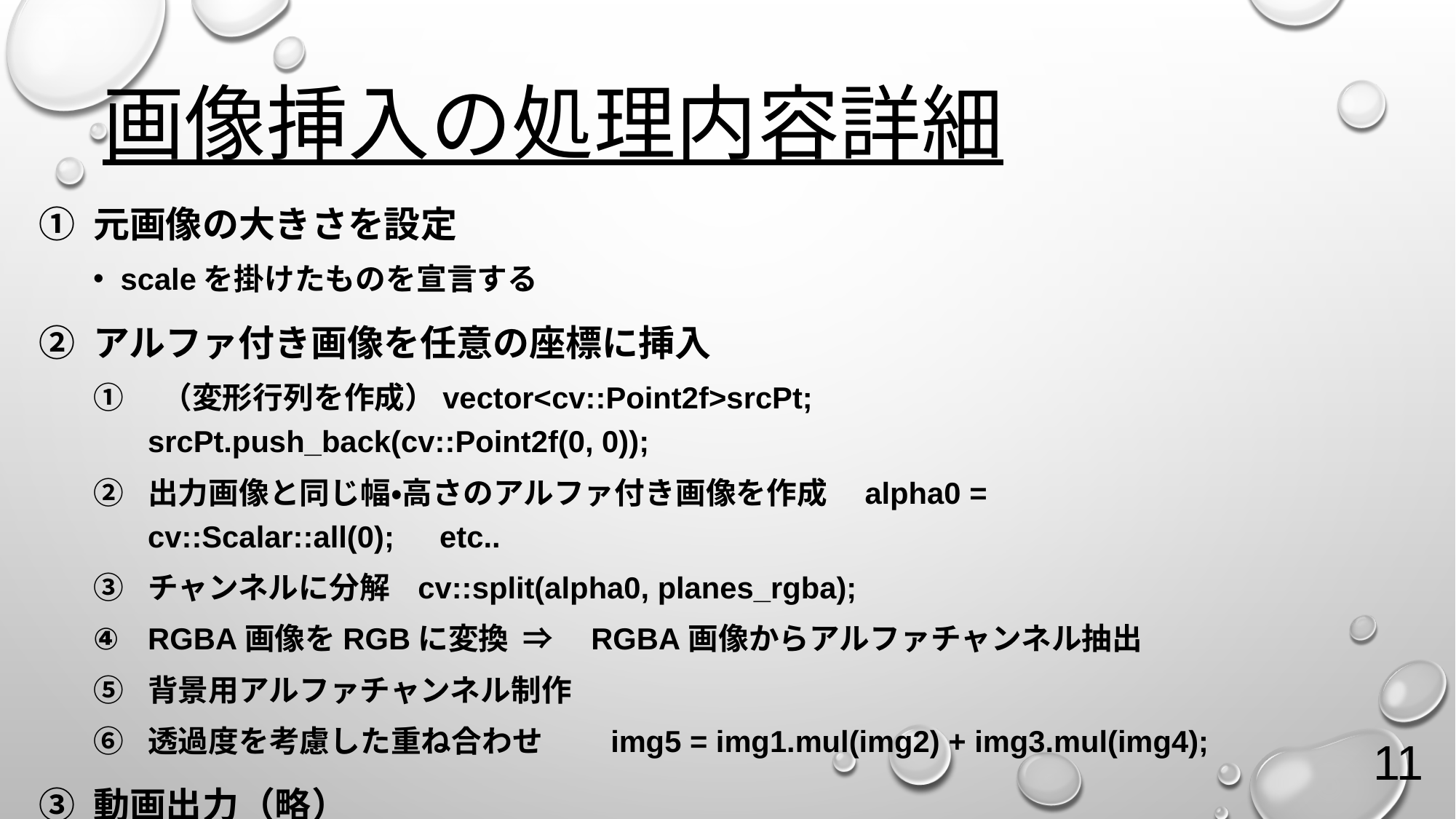

# 画像挿入の処理内容詳細
元画像の大きさを設定
scaleを掛けたものを宣言する
アルファ付き画像を任意の座標に挿入
 （変形行列を作成）vector<cv::Point2f>srcPt;　srcPt.push_back(cv::Point2f(0, 0));
出力画像と同じ幅・高さのアルファ付き画像を作成　alpha0 = cv::Scalar::all(0);　etc..
チャンネルに分解   cv::split(alpha0, planes_rgba);
RGBA画像をRGBに変換  ⇒　RGBA画像からアルファチャンネル抽出
背景用アルファチャンネル制作
透過度を考慮した重ね合わせ　　img5 = img1.mul(img2) + img3.mul(img4);
動画出力（略）
11